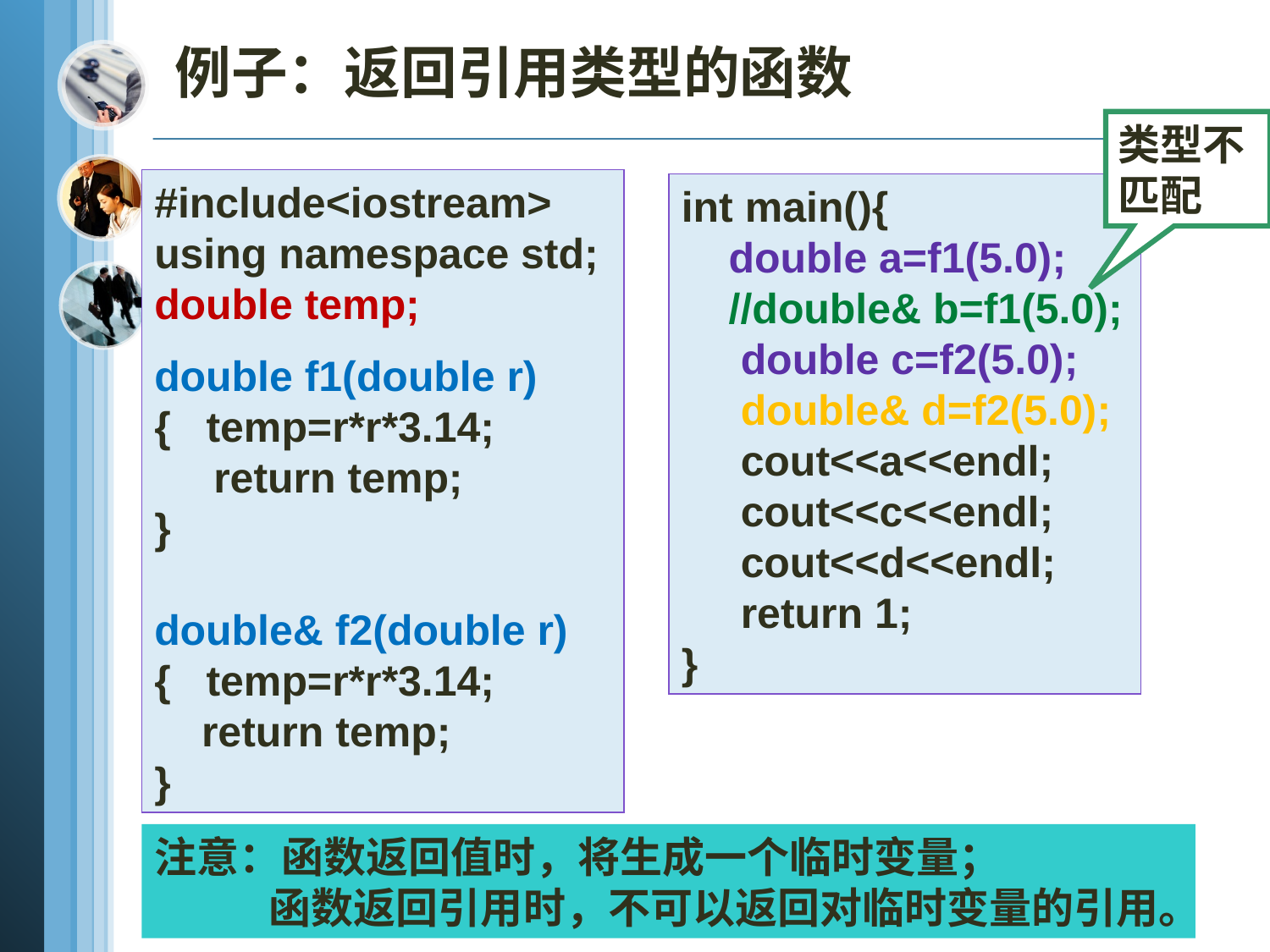

# 例子：返回引用类型的函数
类型不匹配
#include<iostream>
using namespace std;
double temp;

double f1(double r)
{   temp=r*r*3.14;
     return temp;
}

double& f2(double r)
{   temp=r*r*3.14;
    return temp;
}
int main(){
    double a=f1(5.0);
    //double& b=f1(5.0);
     double c=f2(5.0);
     double& d=f2(5.0);
     cout<<a<<endl;
     cout<<c<<endl;
     cout<<d<<endl;
     return 1;
}
注意：函数返回值时，将生成一个临时变量；
           函数返回引用时，不可以返回对临时变量的引用。